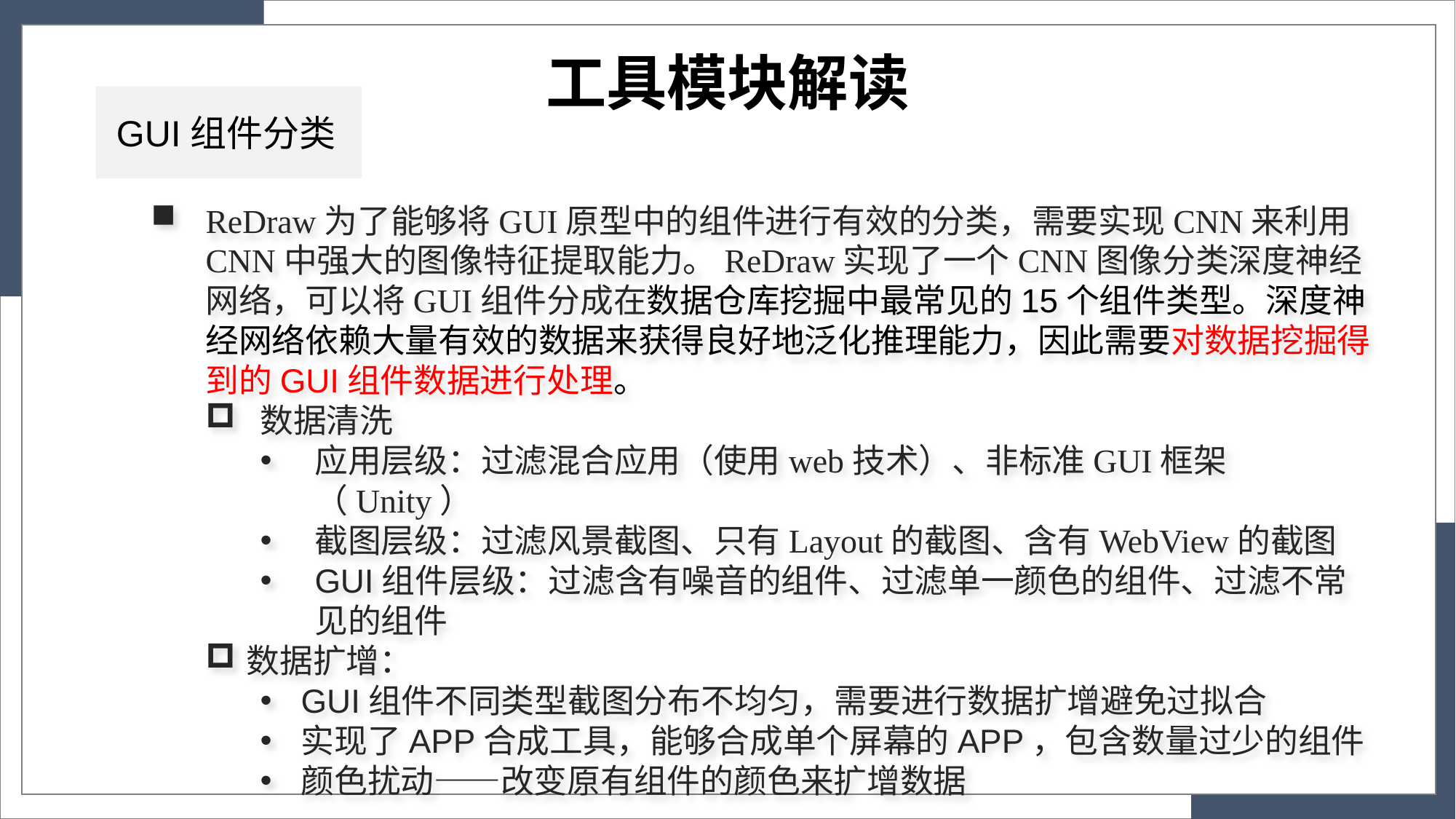

工具模块解读

GUI组件分类
ReDraw为了能够将GUI原型中的组件进行有效的分类，需要实现CNN来利用CNN中强大的图像特征提取能力。ReDraw实现了一个CNN图像分类深度神经网络，可以将GUI组件分成在数据仓库挖掘中最常见的15个组件类型。深度神经网络依赖大量有效的数据来获得良好地泛化推理能力，因此需要对数据挖掘得到的GUI组件数据进行处理。
数据清洗
应用层级：过滤混合应用（使用web技术）、非标准GUI框架（Unity）
截图层级：过滤风景截图、只有Layout的截图、含有WebView的截图
GUI组件层级：过滤含有噪音的组件、过滤单一颜色的组件、过滤不常见的组件
数据扩增：
GUI组件不同类型截图分布不均匀，需要进行数据扩增避免过拟合
实现了APP合成工具，能够合成单个屏幕的APP，包含数量过少的组件
颜色扰动——改变原有组件的颜色来扩增数据

3